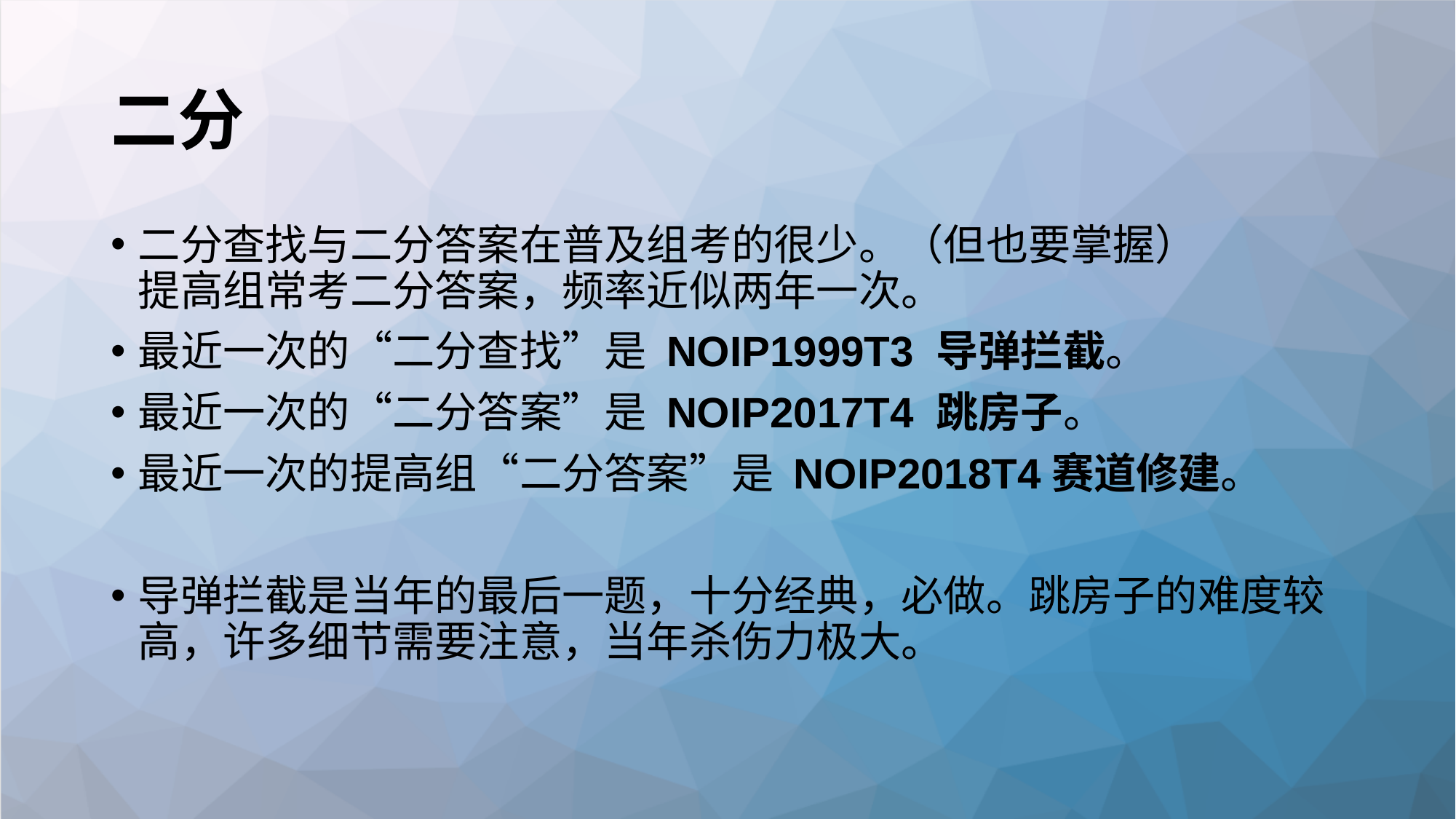

# 二分
二分查找与二分答案在普及组考的很少。（但也要掌握）
提高组常考二分答案，频率近似两年一次。
最近一次的“二分查找”是 NOIP1999T3 导弹拦截。
最近一次的“二分答案”是 NOIP2017T4 跳房子。
最近一次的提高组“二分答案”是 NOIP2018T4赛道修建。

导弹拦截是当年的最后一题，十分经典，必做。跳房子的难度较高，许多细节需要注意，当年杀伤力极大。